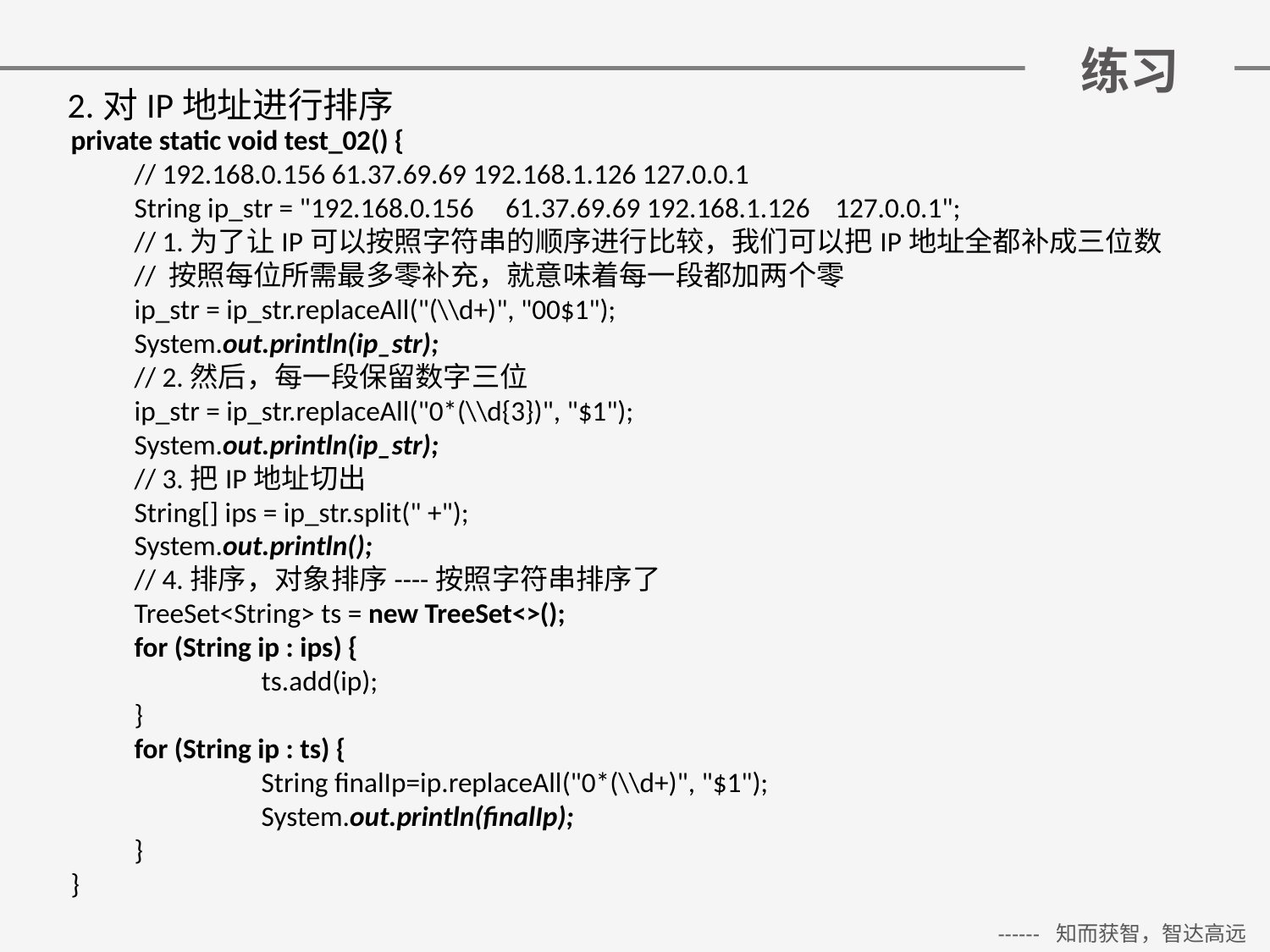

# 练习
2.对IP地址进行排序
private static void test_02() {
// 192.168.0.156 61.37.69.69 192.168.1.126 127.0.0.1
String ip_str = "192.168.0.156     61.37.69.69 192.168.1.126    127.0.0.1";
// 1.为了让IP可以按照字符串的顺序进行比较，我们可以把IP地址全都补成三位数
// 按照每位所需最多零补充，就意味着每一段都加两个零
ip_str = ip_str.replaceAll("(\\d+)", "00$1");
System.out.println(ip_str);
// 2.然后，每一段保留数字三位
ip_str = ip_str.replaceAll("0*(\\d{3})", "$1");
System.out.println(ip_str);
// 3.把IP地址切出
String[] ips = ip_str.split(" +");
System.out.println();
// 4.排序，对象排序----按照字符串排序了
TreeSet<String> ts = new TreeSet<>();
for (String ip : ips) {
	ts.add(ip);
}
for (String ip : ts) {
	String finalIp=ip.replaceAll("0*(\\d+)", "$1");
	System.out.println(finalIp);
}
}